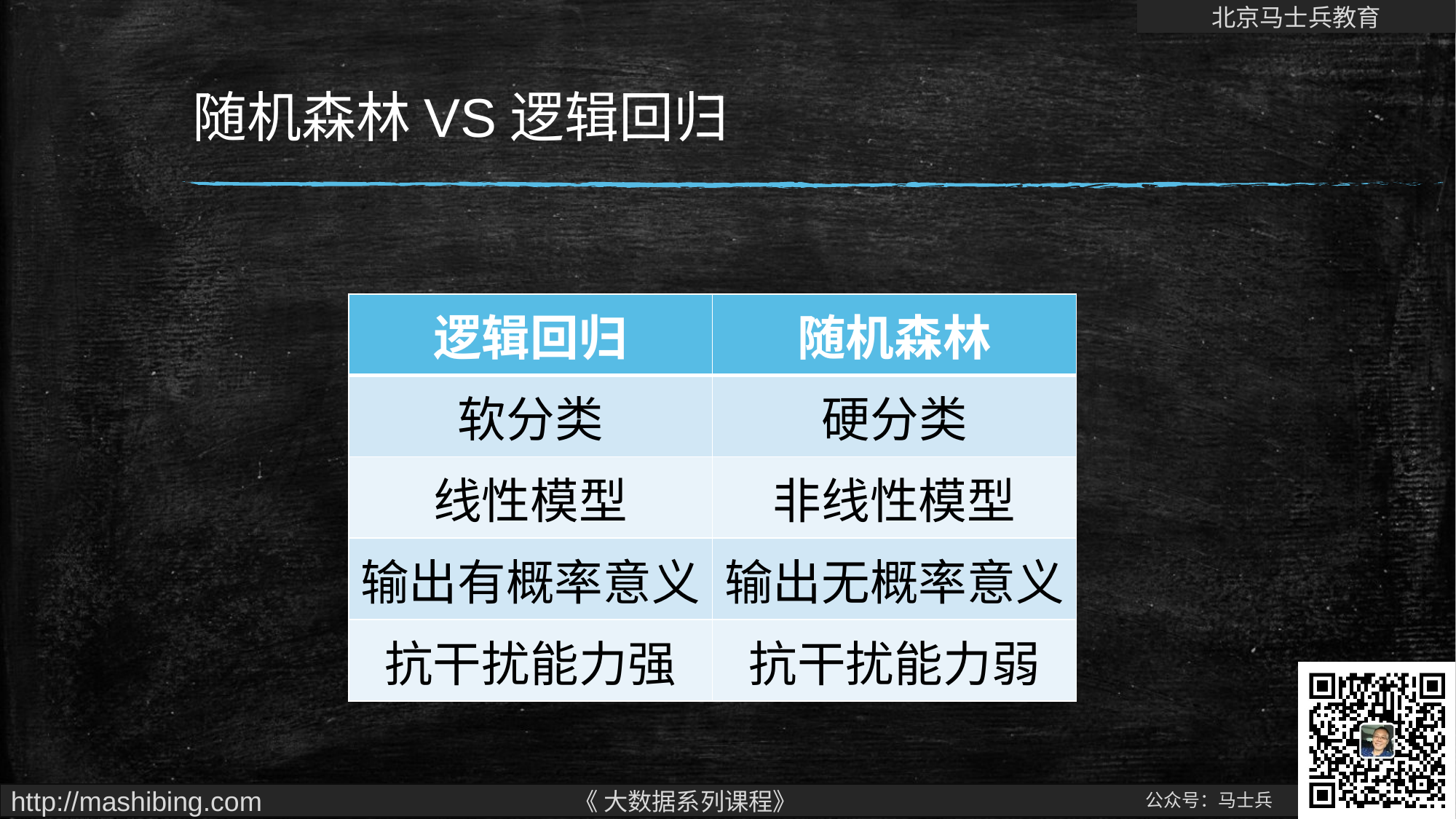

# 随机森林VS逻辑回归
| 逻辑回归 | 随机森林 |
| --- | --- |
| 软分类 | 硬分类 |
| 线性模型 | 非线性模型 |
| 输出有概率意义 | 输出无概率意义 |
| 抗干扰能力强 | 抗干扰能力弱 |